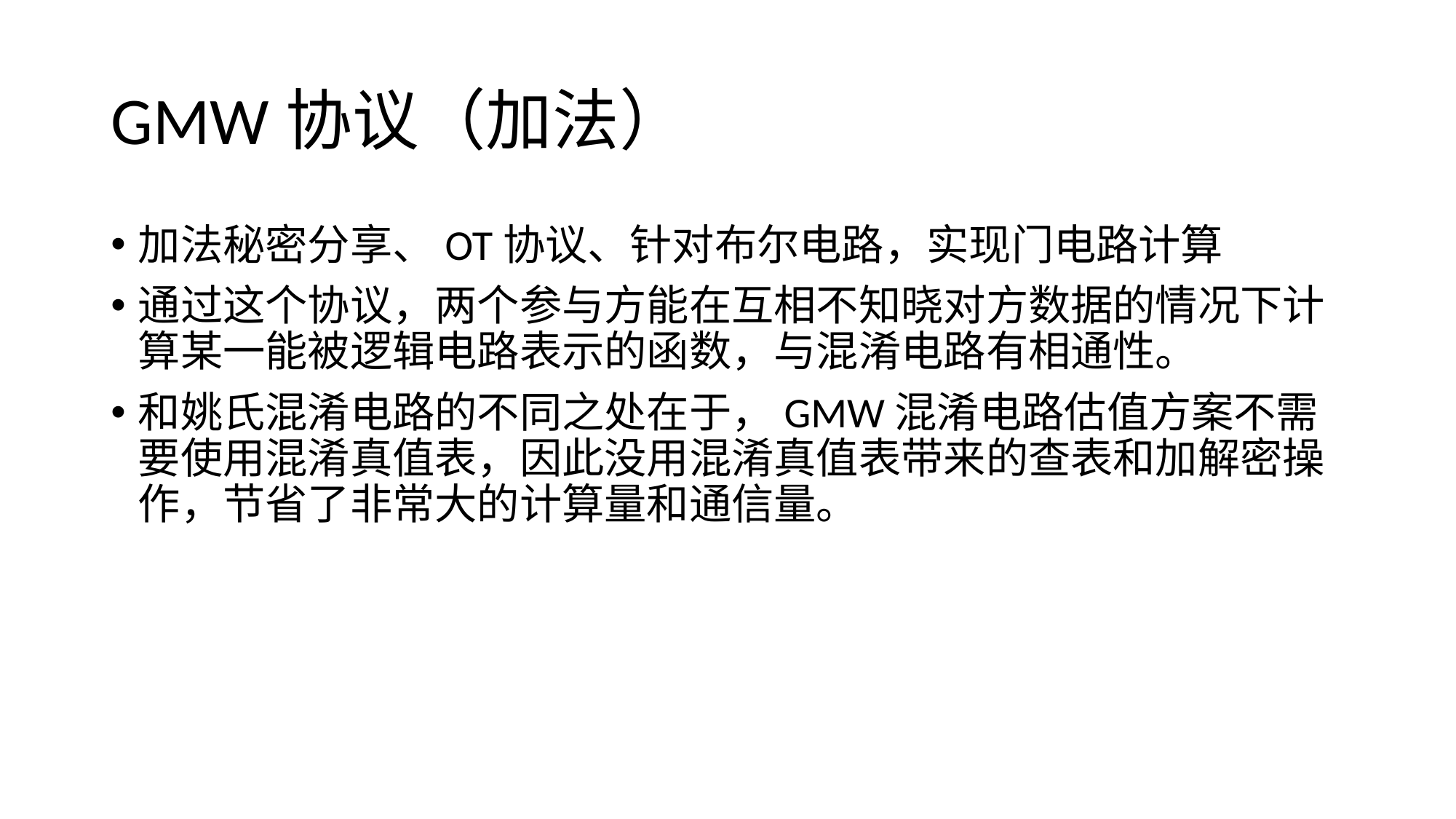

# GMW协议（加法）
加法秘密分享、OT协议、针对布尔电路，实现门电路计算
通过这个协议，两个参与方能在互相不知晓对方数据的情况下计算某一能被逻辑电路表示的函数，与混淆电路有相通性。
和姚氏混淆电路的不同之处在于，GMW混淆电路估值方案不需要使用混淆真值表，因此没用混淆真值表带来的查表和加解密操作，节省了非常大的计算量和通信量。